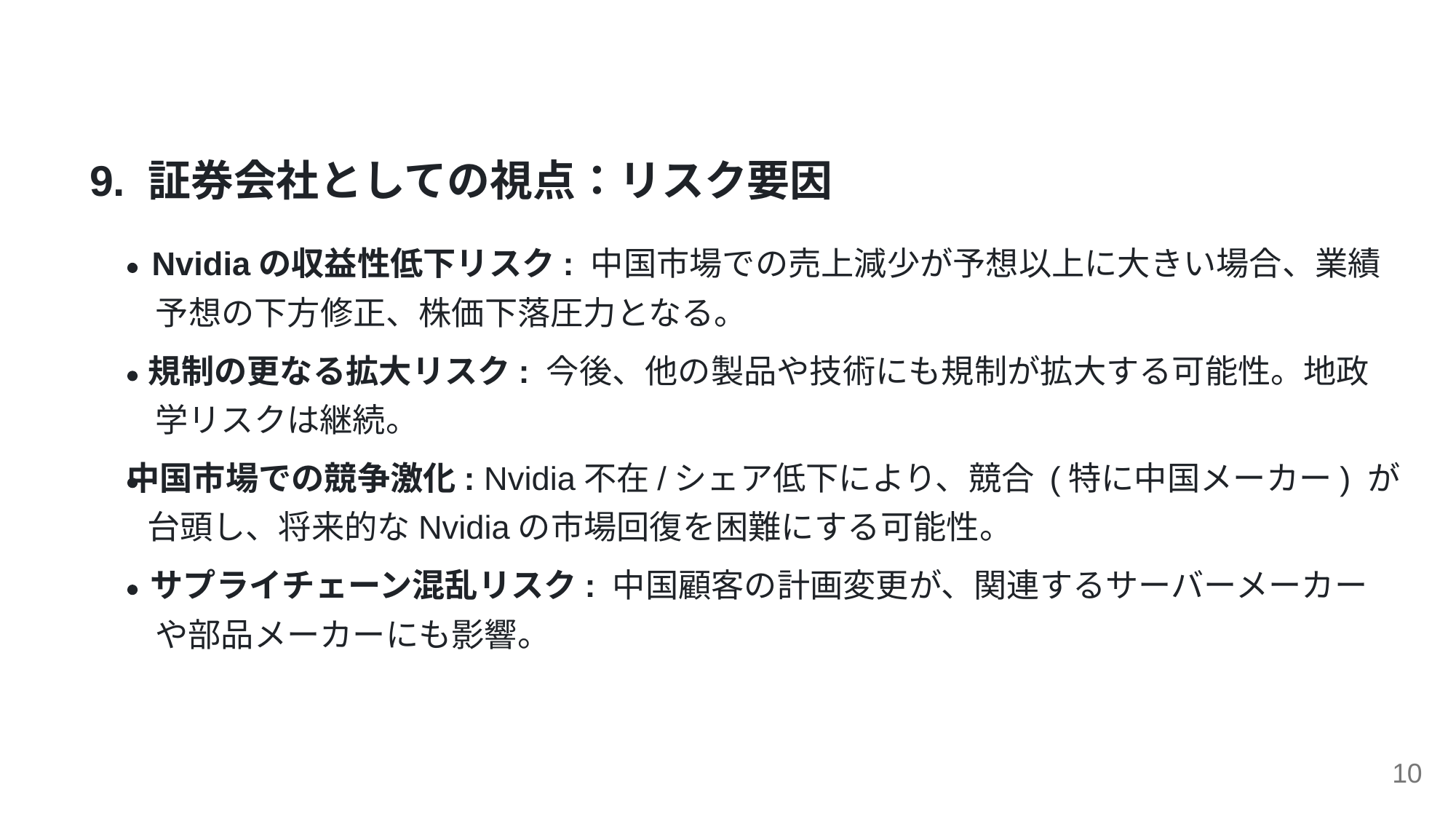

9. 証券会社としての視点：リスク要因
Nvidiaの収益性低下リスク: 中国市場での売上減少が予想以上に⼤きい場合、業績

予想の下⽅修正、株価下落圧⼒となる。
規制の更なる拡⼤リスク: 今後、他の製品や技術にも規制が拡⼤する可能性。地政

学リスクは継続。
中国市場での競争激化: Nvidia不在/シェア低下により、競合 (特に中国メーカー) が

台頭し、将来的なNvidiaの市場回復を困難にする可能性。
サプライチェーン混乱リスク: 中国顧客の計画変更が、関連するサーバーメーカー

や部品メーカーにも影響。
10